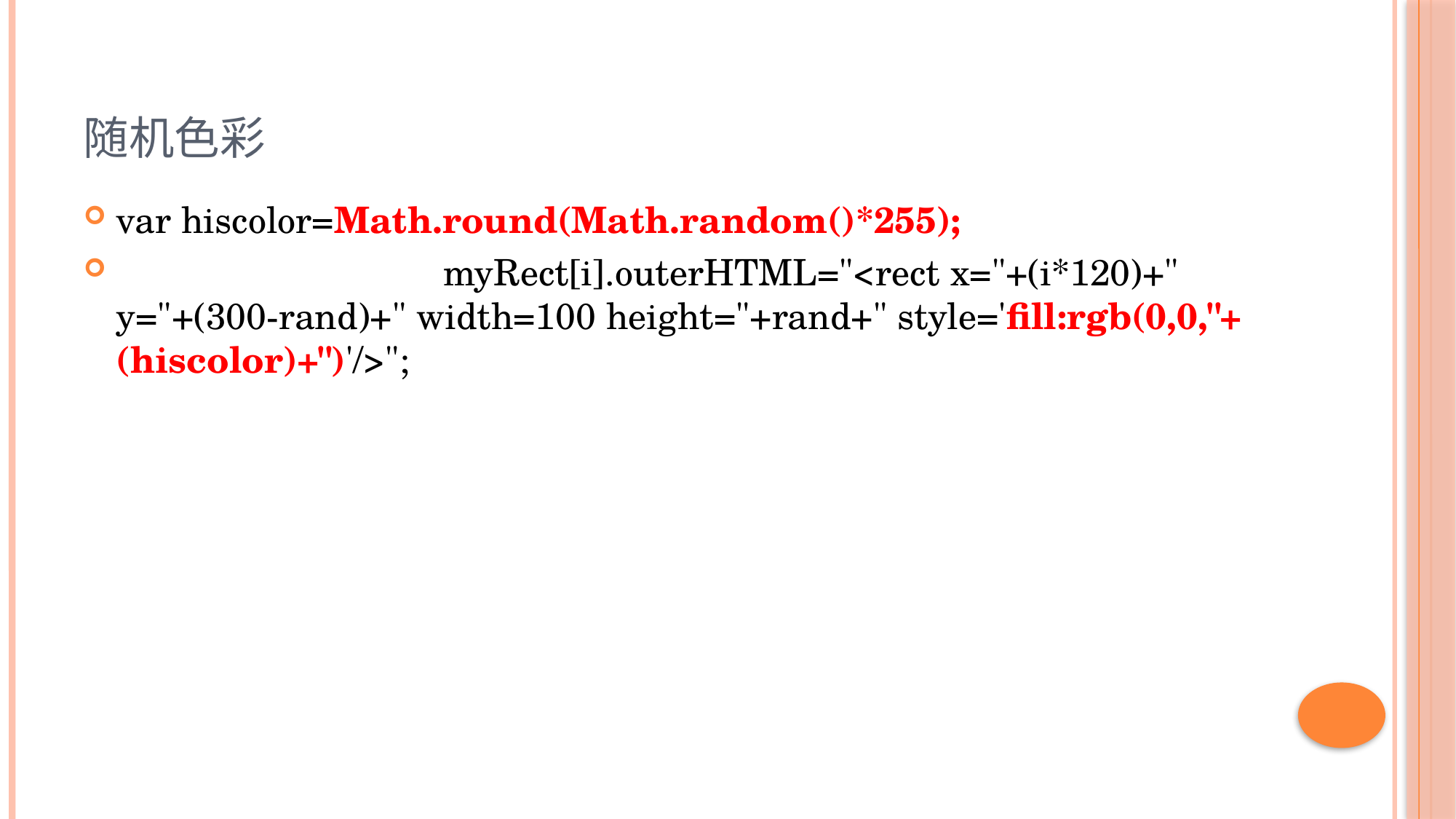

# 随机色彩
var hiscolor=Math.round(Math.random()*255);
			myRect[i].outerHTML="<rect x="+(i*120)+" y="+(300-rand)+" width=100 height="+rand+" style='fill:rgb(0,0,"+(hiscolor)+")'/>";